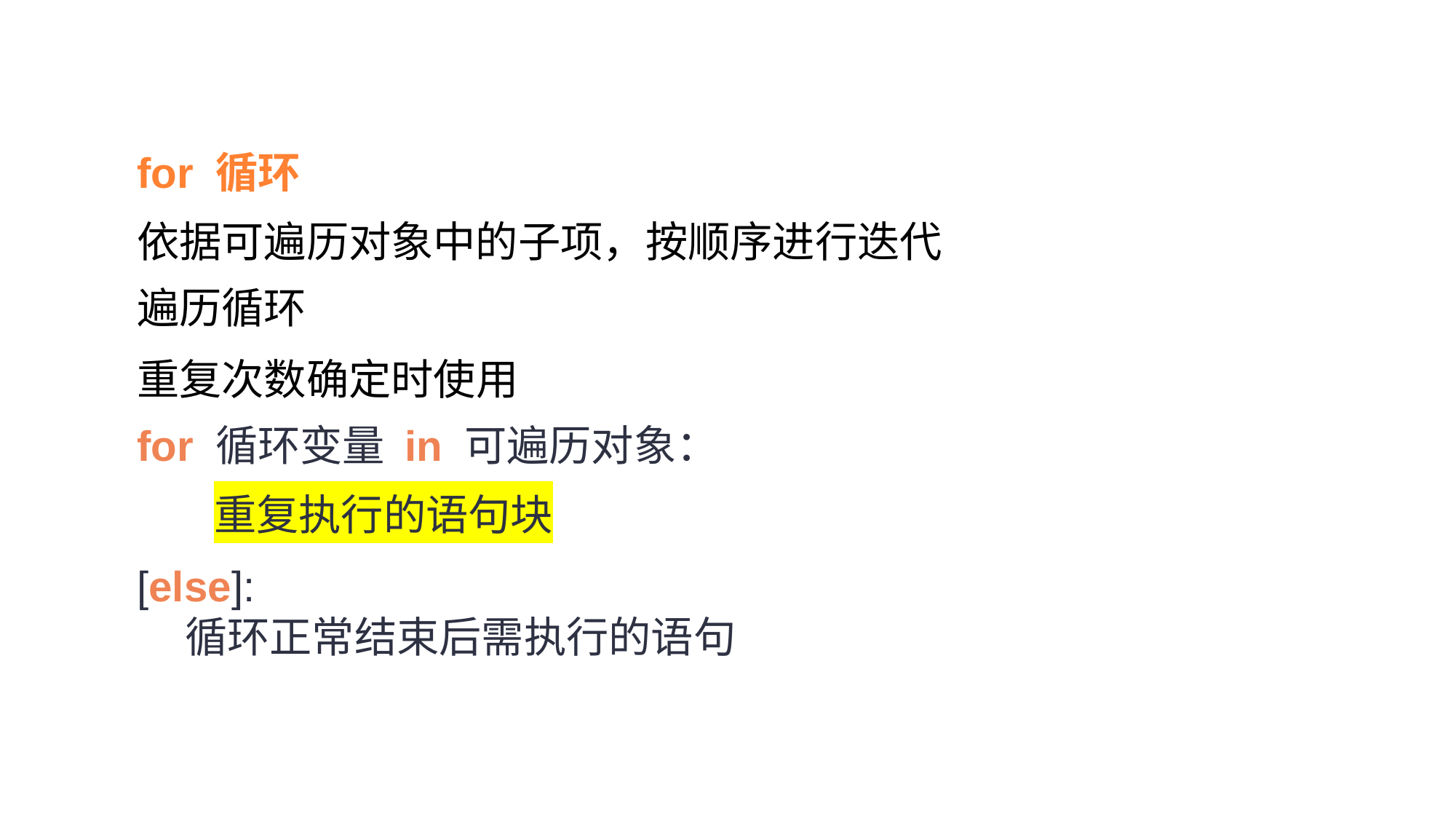

for 循环
依据可遍历对象中的子项，按顺序进行迭代
遍历循环
重复次数确定时使用
for 循环变量 in 可遍历对象：
重复执行的语句块
[else]:
    循环正常结束后需执行的语句